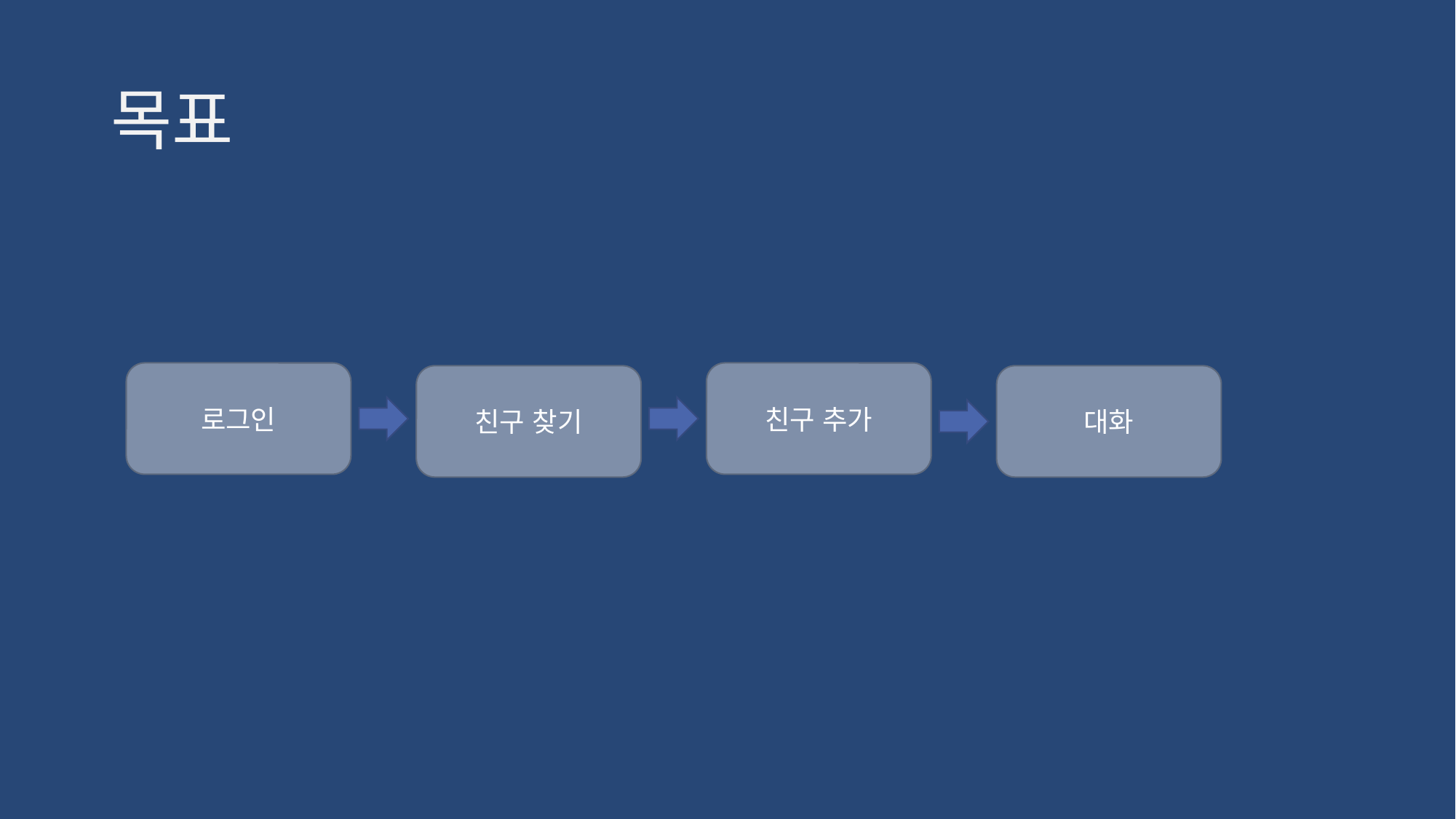

# 목표
로그인
친구 추가
친구 찾기
대화